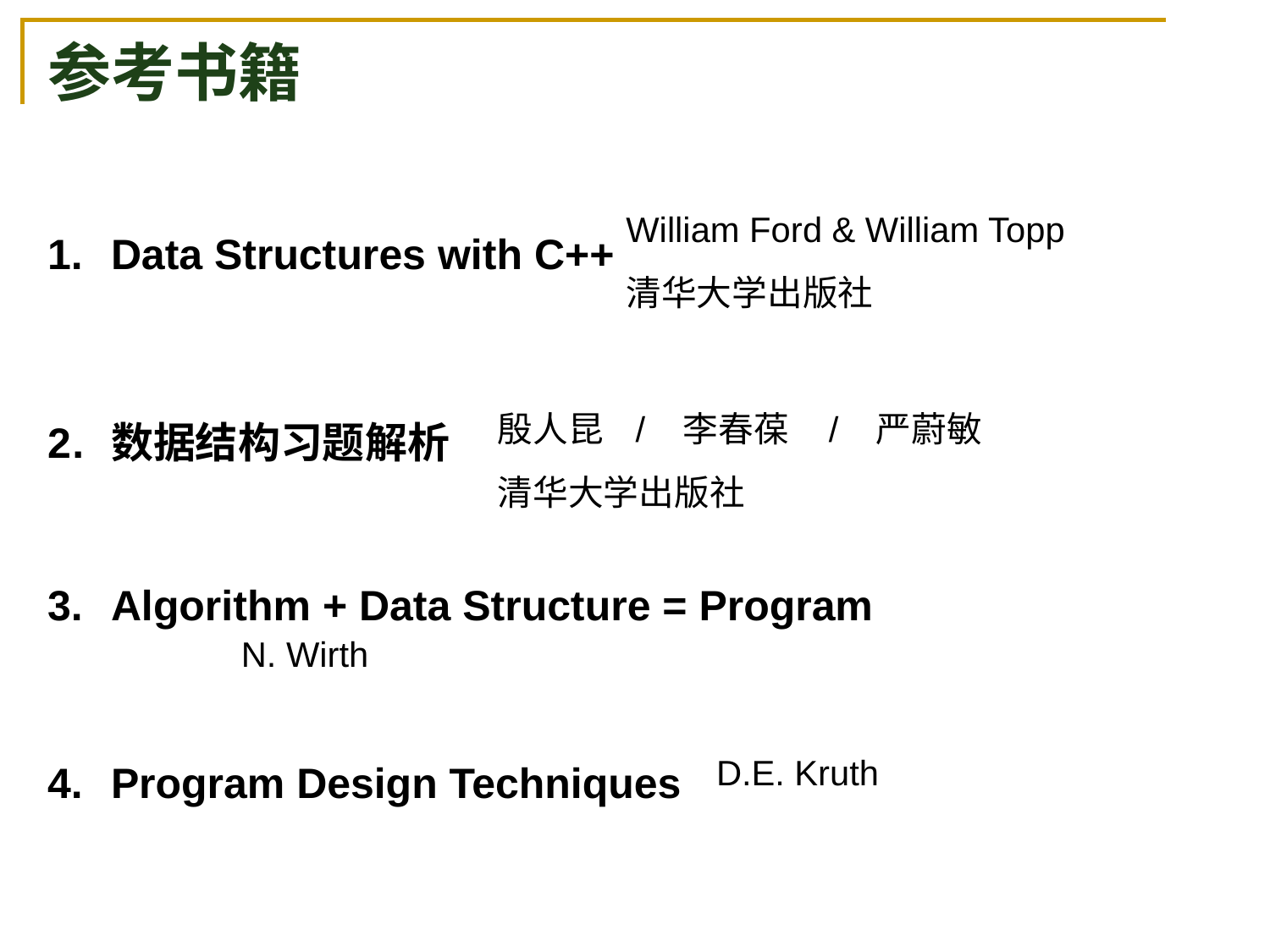

# 参考书籍
Data Structures with C++
数据结构习题解析
Algorithm + Data Structure = Program
Program Design Techniques

William Ford & William Topp
清华大学出版社
殷人昆   /   李春葆    /   严蔚敏
清华大学出版社
N. Wirth
D.E. Kruth